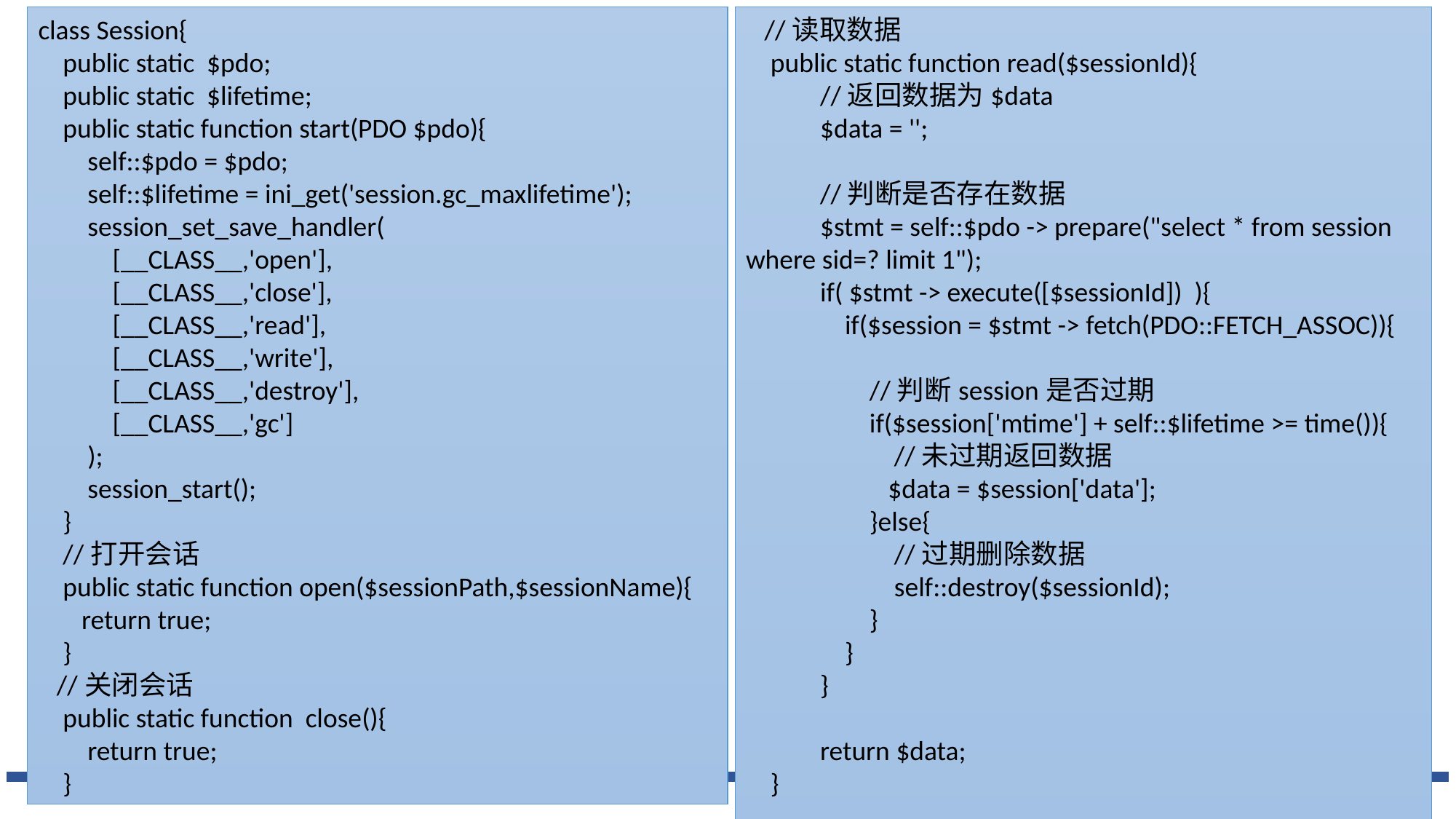

class Session{
    public static  $pdo;
    public static  $lifetime;
    public static function start(PDO $pdo){
        self::$pdo = $pdo;
        self::$lifetime = ini_get('session.gc_maxlifetime');
        session_set_save_handler(
            [__CLASS__,'open'],
            [__CLASS__,'close'],
            [__CLASS__,'read'],
            [__CLASS__,'write'],
            [__CLASS__,'destroy'],
            [__CLASS__,'gc']
        );
        session_start();
    }
    //打开会话
    public static function open($sessionPath,$sessionName){
       return true;
    }
   //关闭会话
    public static function  close(){
        return true;
    }
   //读取数据
    public static function read($sessionId){
            //返回数据为$data
            $data = '';

            //判断是否存在数据
            $stmt = self::$pdo -> prepare("select * from session where sid=? limit 1");
            if( $stmt -> execute([$sessionId])  ){
                if($session = $stmt -> fetch(PDO::FETCH_ASSOC)){
                    //判断session是否过期
                    if($session['mtime'] + self::$lifetime >= time()){
                        //未过期返回数据
                       $data = $session['data'];
                    }else{
                        //过期删除数据
                        self::destroy($sessionId);
                    }
                }
            }

            return $data;
    }